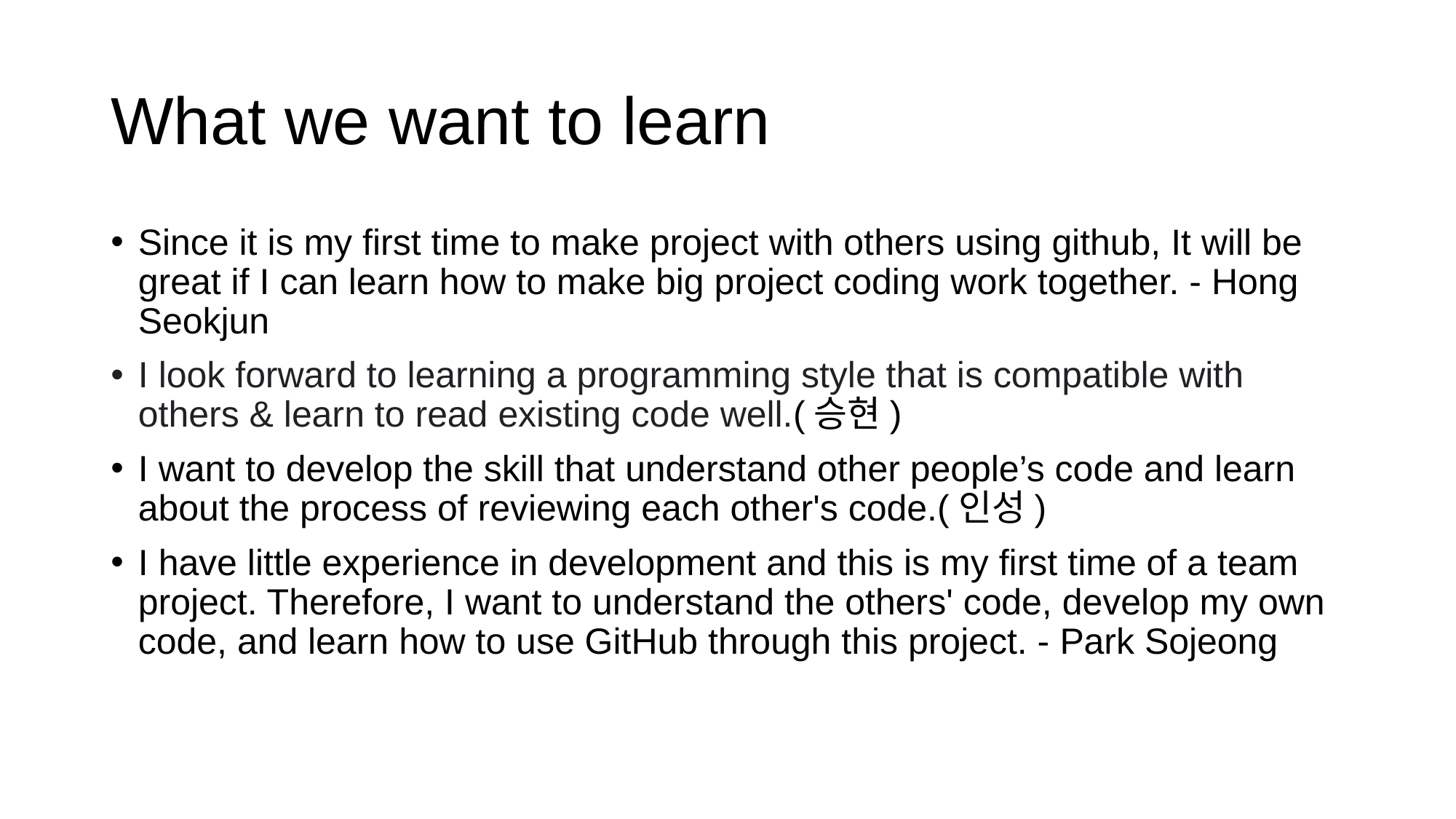

# What we want to learn
Since it is my first time to make project with others using github, It will be great if I can learn how to make big project coding work together. - Hong Seokjun
I look forward to learning a programming style that is compatible with others & learn to read existing code well.(승현)
I want to develop the skill that understand other people’s code and learn about the process of reviewing each other's code.(인성)
I have little experience in development and this is my first time of a team project. Therefore, I want to understand the others' code, develop my own code, and learn how to use GitHub through this project. - Park Sojeong